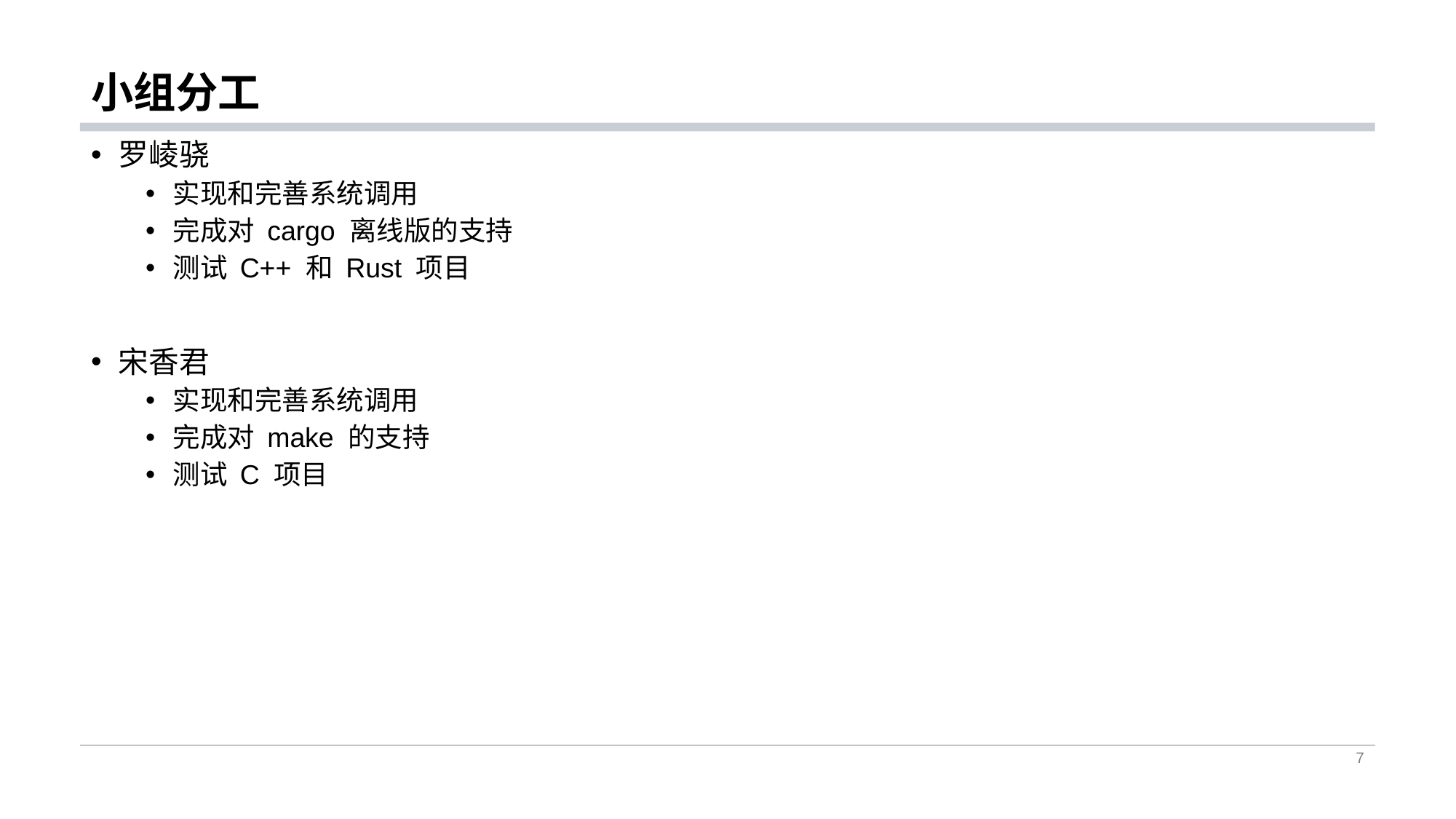

# 小组分工
罗崚骁
实现和完善系统调用
完成对 cargo 离线版的支持
测试 C++ 和 Rust 项目

宋香君
实现和完善系统调用
完成对 make 的支持
测试 C 项目

7